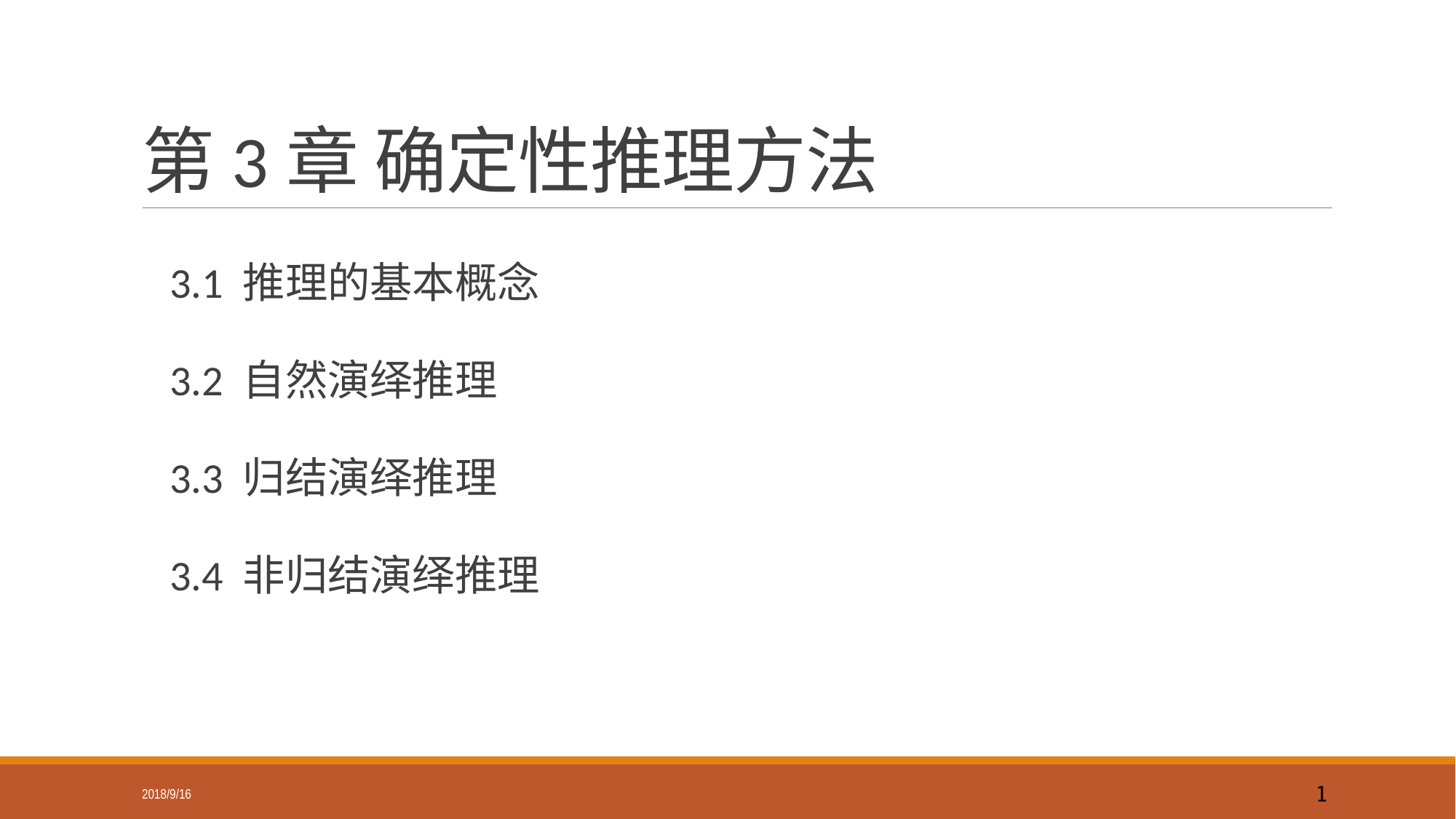

# 第3章 确定性推理方法
3.1 推理的基本概念
3.2 自然演绎推理
3.3 归结演绎推理
3.4 非归结演绎推理

2018/9/16
1